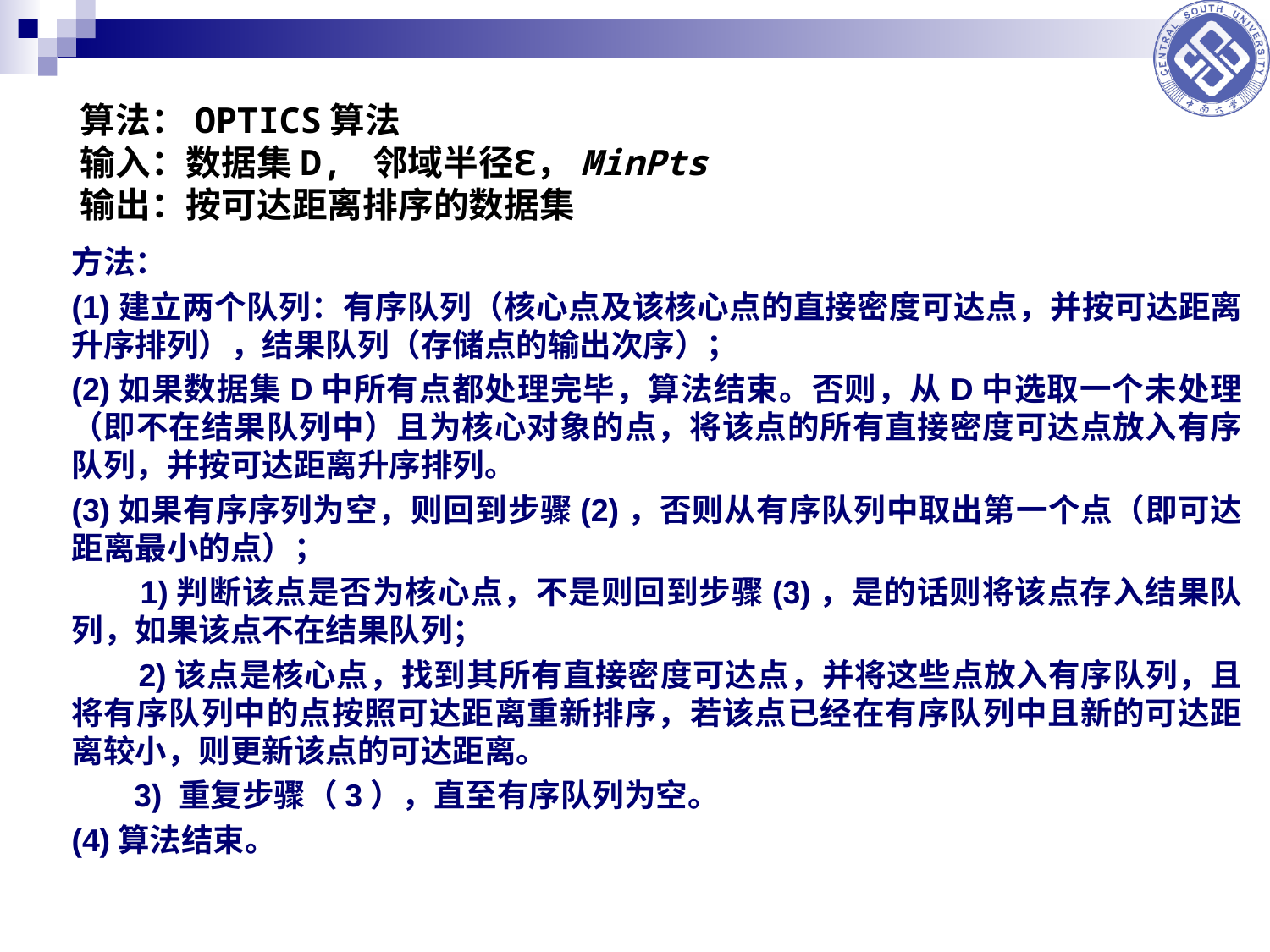

# 算法：OPTICS算法 输入：数据集D, 邻域半径ℇ，MinPts 输出：按可达距离排序的数据集
方法：
(1)建立两个队列：有序队列（核心点及该核心点的直接密度可达点，并按可达距离升序排列），结果队列（存储点的输出次序）；
(2)如果数据集D中所有点都处理完毕，算法结束。否则，从D中选取一个未处理（即不在结果队列中）且为核心对象的点，将该点的所有直接密度可达点放入有序队列，并按可达距离升序排列。
(3)如果有序序列为空，则回到步骤(2)，否则从有序队列中取出第一个点（即可达距离最小的点）；
       1)判断该点是否为核心点，不是则回到步骤(3)，是的话则将该点存入结果队列，如果该点不在结果队列；
       2)该点是核心点，找到其所有直接密度可达点，并将这些点放入有序队列，且将有序队列中的点按照可达距离重新排序，若该点已经在有序队列中且新的可达距离较小，则更新该点的可达距离。
       3) 重复步骤（3），直至有序队列为空。
(4)算法结束。